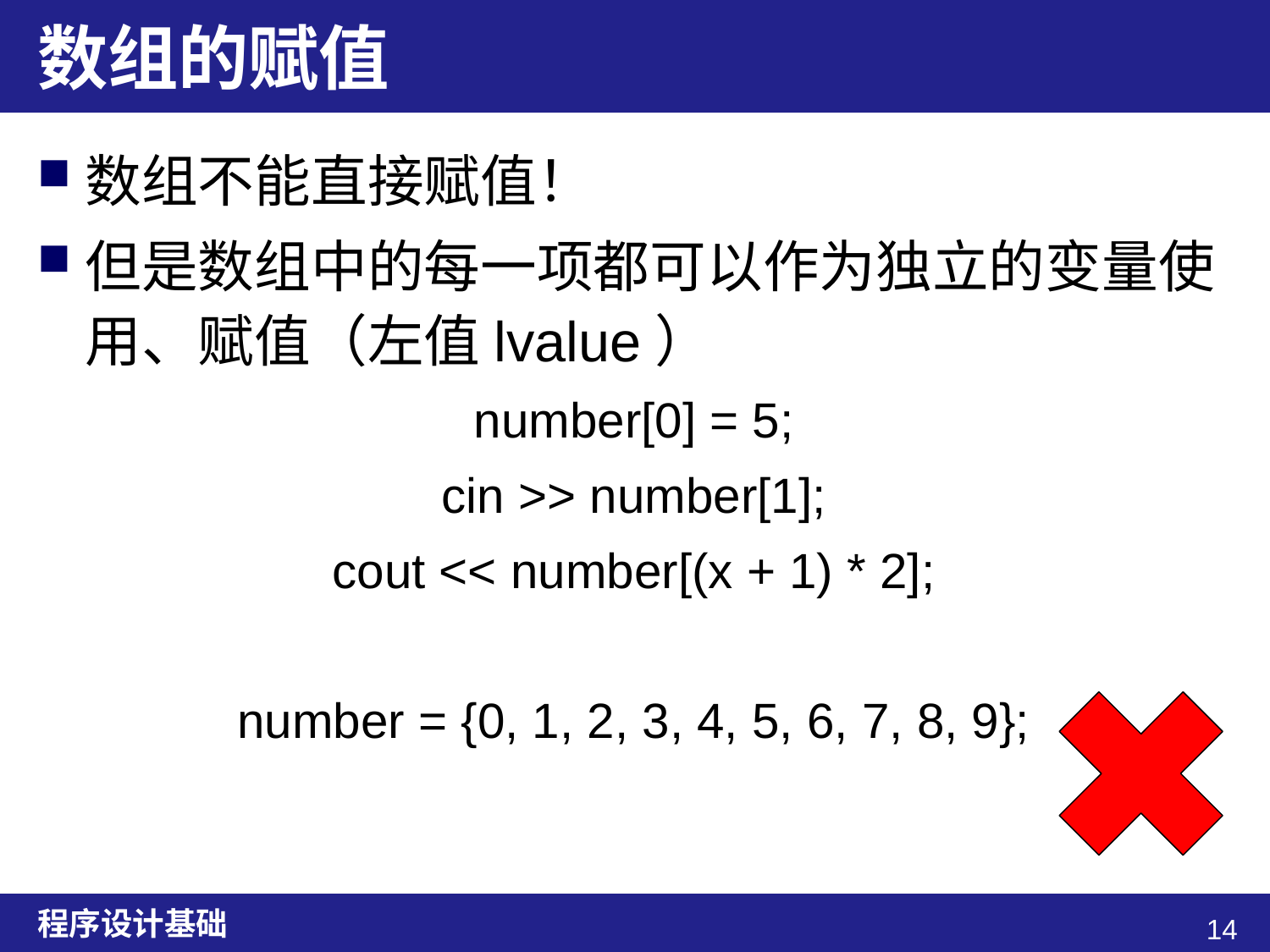

# 数组的赋值
数组不能直接赋值！
但是数组中的每一项都可以作为独立的变量使用、赋值（左值lvalue）
number[0] = 5;
cin >> number[1];
cout << number[(x + 1) * 2];

number = {0, 1, 2, 3, 4, 5, 6, 7, 8, 9};